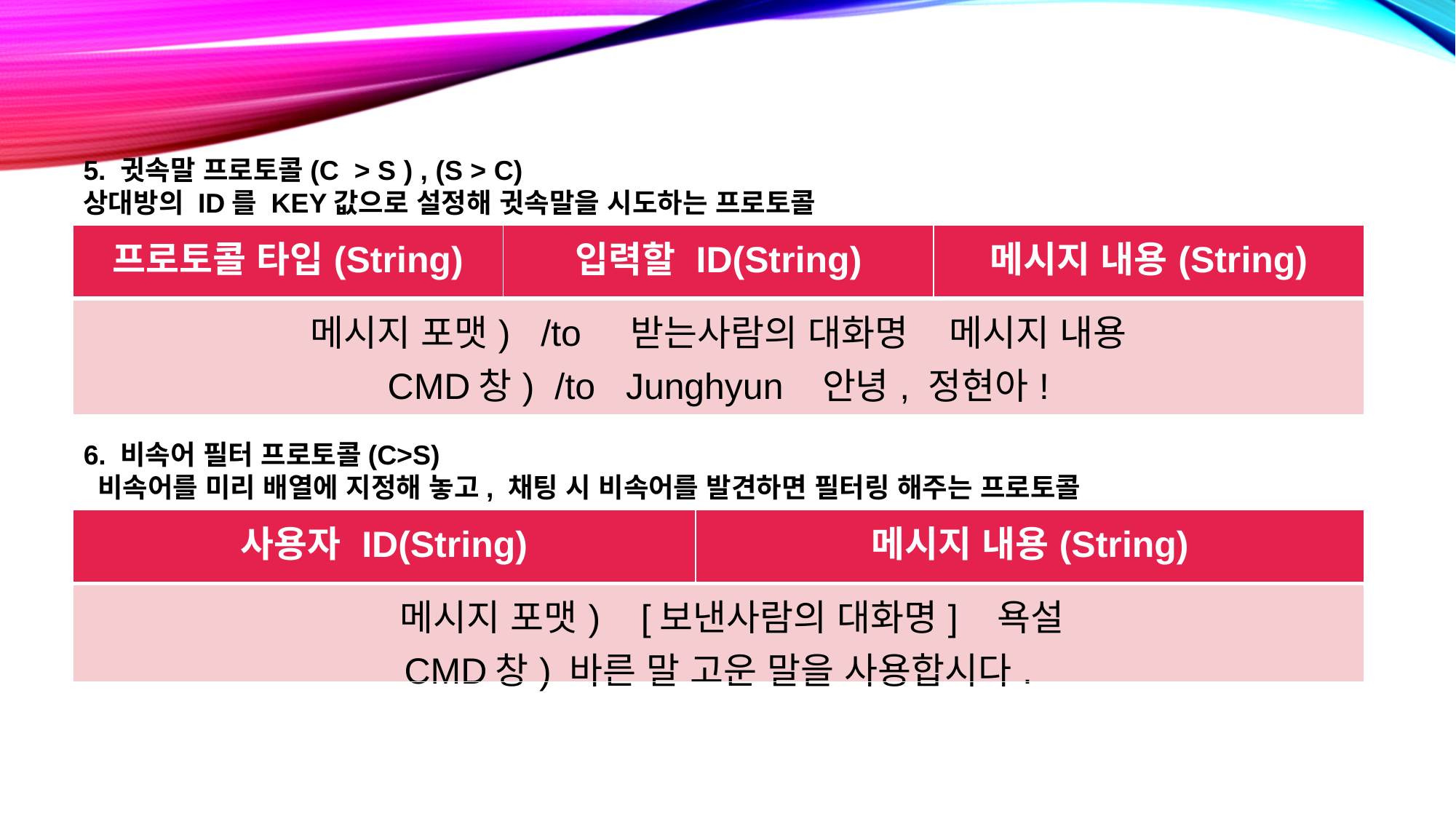

5. 귓속말 프로토콜(C  > S ) , (S > C)
상대방의 ID를 KEY값으로 설정해 귓속말을 시도하는 프로토콜
| 프로토콜 타입(String) | 입력할 ID(String) | 메시지 내용(String) |
| --- | --- | --- |
| 메시지 포맷) /to 받는사람의 대화명 메시지 내용 CMD창) /to Junghyun 안녕, 정현아! |  |  |
6. 비속어 필터 프로토콜(C>S)
 비속어를 미리 배열에 지정해 놓고, 채팅 시 비속어를 발견하면 필터링 해주는 프로토콜
| 사용자 ID(String) | 메시지 내용(String) |
| --- | --- |
| 메시지 포맷) [보낸사람의 대화명] 욕설 CMD창) 바른 말 고운 말을 사용합시다. |  |